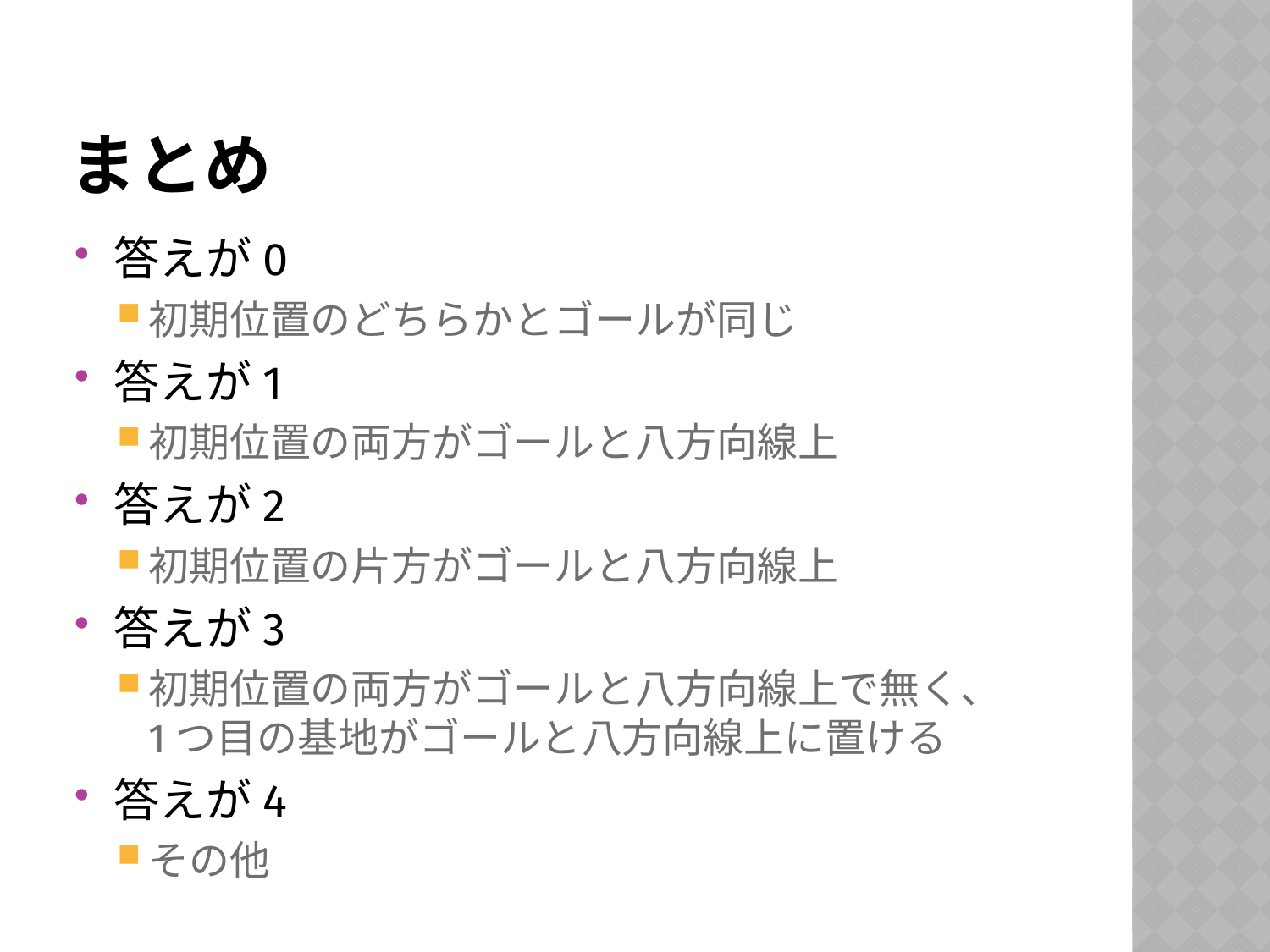

# まとめ
答えが0
初期位置のどちらかとゴールが同じ
答えが1
初期位置の両方がゴールと八方向線上
答えが2
初期位置の片方がゴールと八方向線上
答えが3
初期位置の両方がゴールと八方向線上で無く、
1つ目の基地がゴールと八方向線上に置ける
答えが4
その他